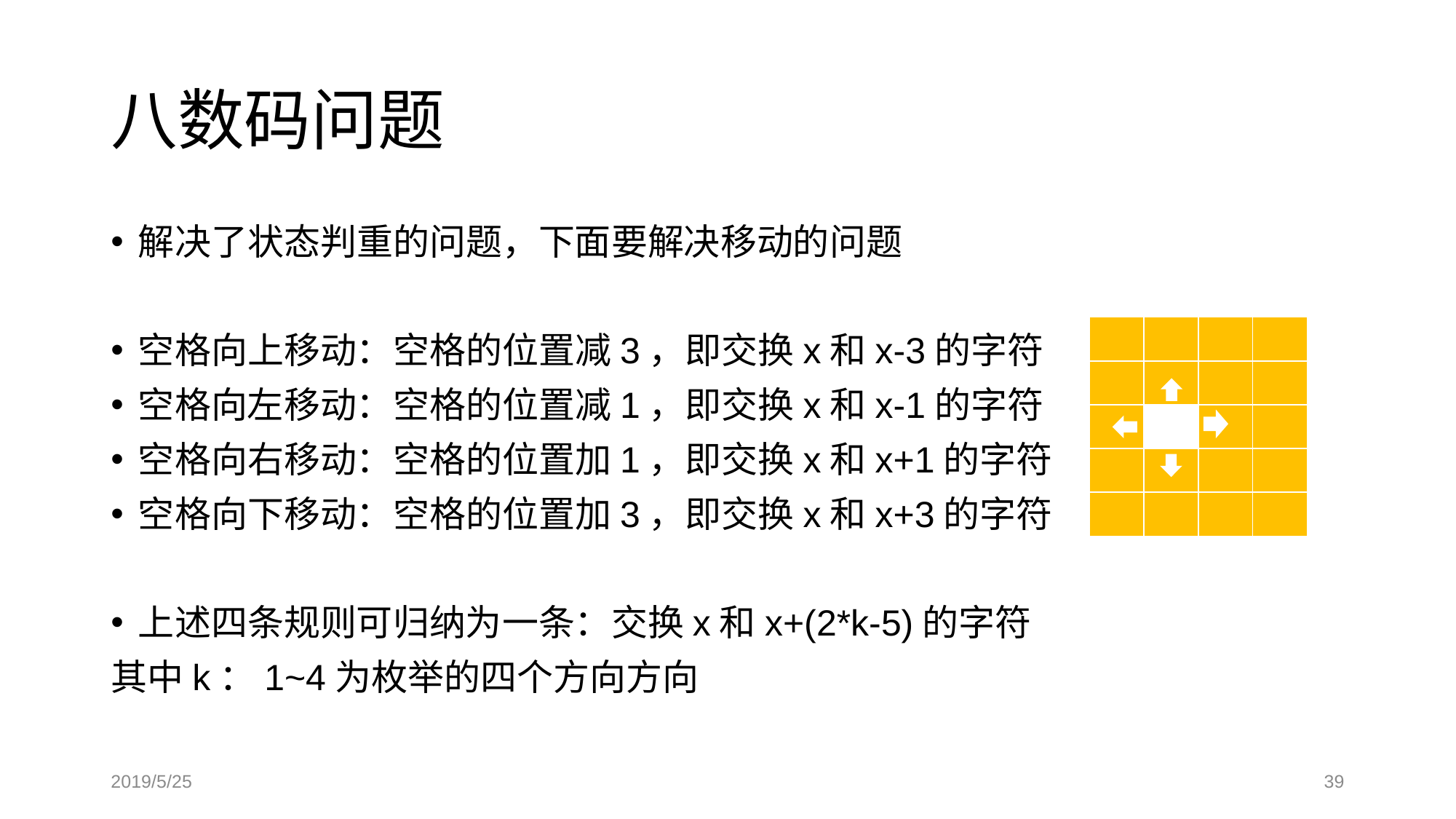

# 八数码问题
解决了状态判重的问题，下面要解决移动的问题

空格向上移动：空格的位置减3，即交换x和x-3的字符
空格向左移动：空格的位置减1，即交换x和x-1的字符
空格向右移动：空格的位置加1，即交换x和x+1的字符
空格向下移动：空格的位置加3，即交换x和x+3的字符

上述四条规则可归纳为一条：交换x和x+(2*k-5)的字符
其中k：1~4为枚举的四个方向方向

|  |  |  |  |
| --- | --- | --- | --- |
|  |  |  |  |
|  |  |  |  |
|  |  |  |  |
|  |  |  |  |

2019/5/25
39